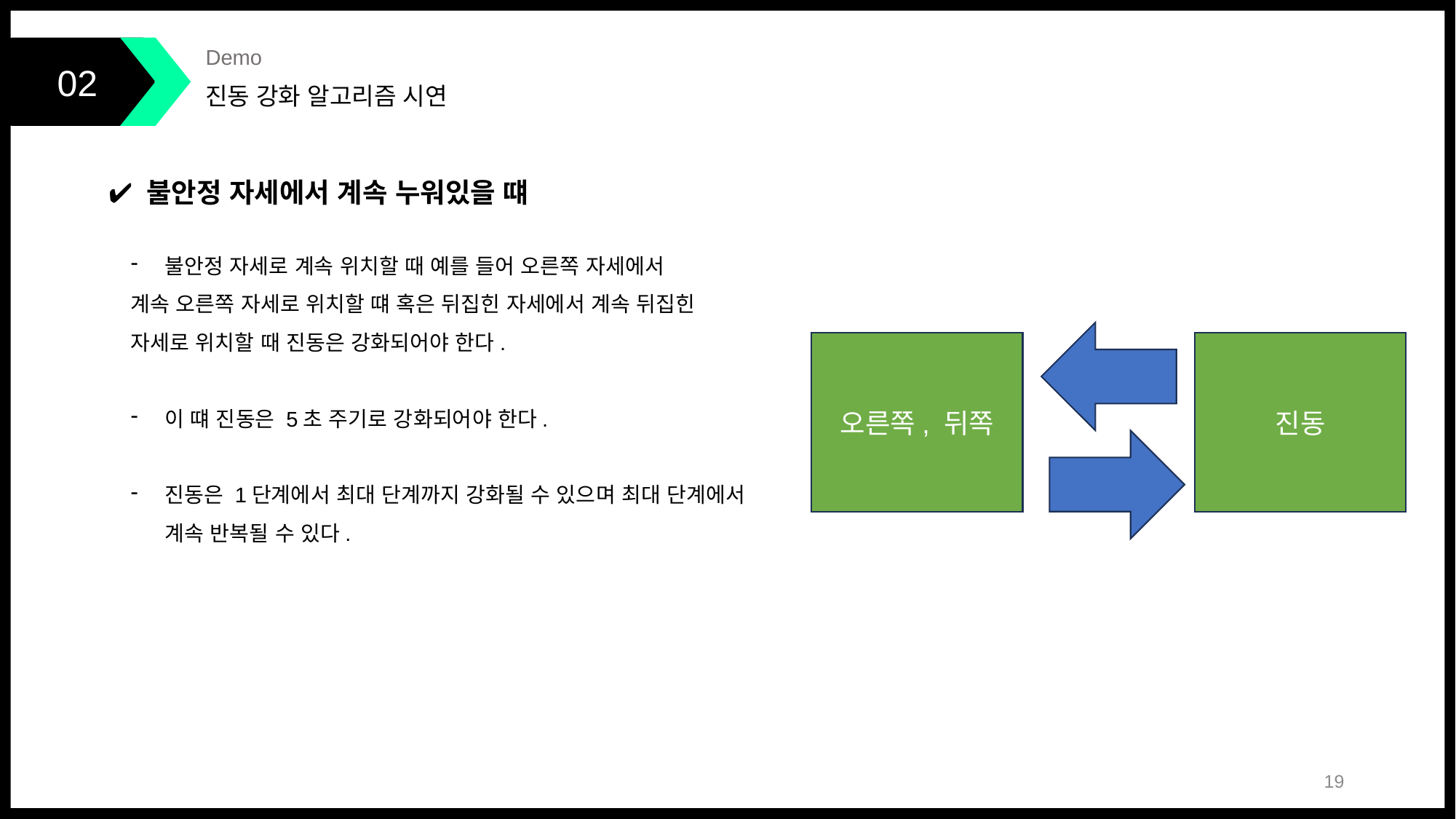

02
Demo
진동 강화 알고리즘 시연
✔ 불안정 자세에서 계속 누워있을 떄
불안정 자세로 계속 위치할 때 예를 들어 오른쪽 자세에서
계속 오른쪽 자세로 위치할 떄 혹은 뒤집힌 자세에서 계속 뒤집힌
자세로 위치할 때 진동은 강화되어야 한다.

이 떄 진동은 5초 주기로 강화되어야 한다.

진동은 1단계에서 최대 단계까지 강화될 수 있으며 최대 단계에서 계속 반복될 수 있다.

오른쪽, 뒤쪽
진동

19